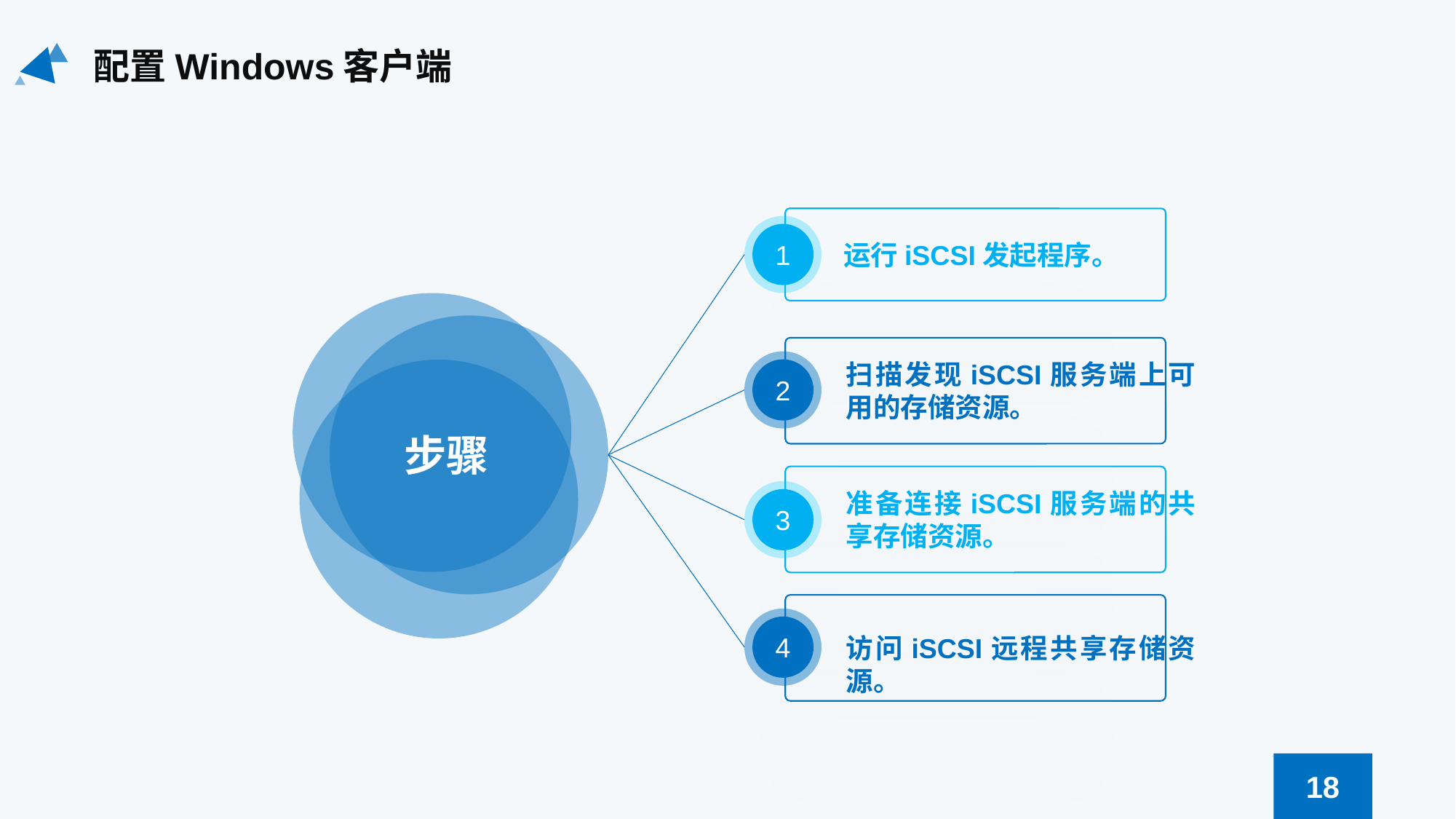

配置Windows客户端

1
运行iSCSI发起程序。

扫描发现iSCSI服务端上可用的存储资源。
2

步骤

准备连接iSCSI服务端的共享存储资源。

3

4
访问iSCSI远程共享存储资源。

18